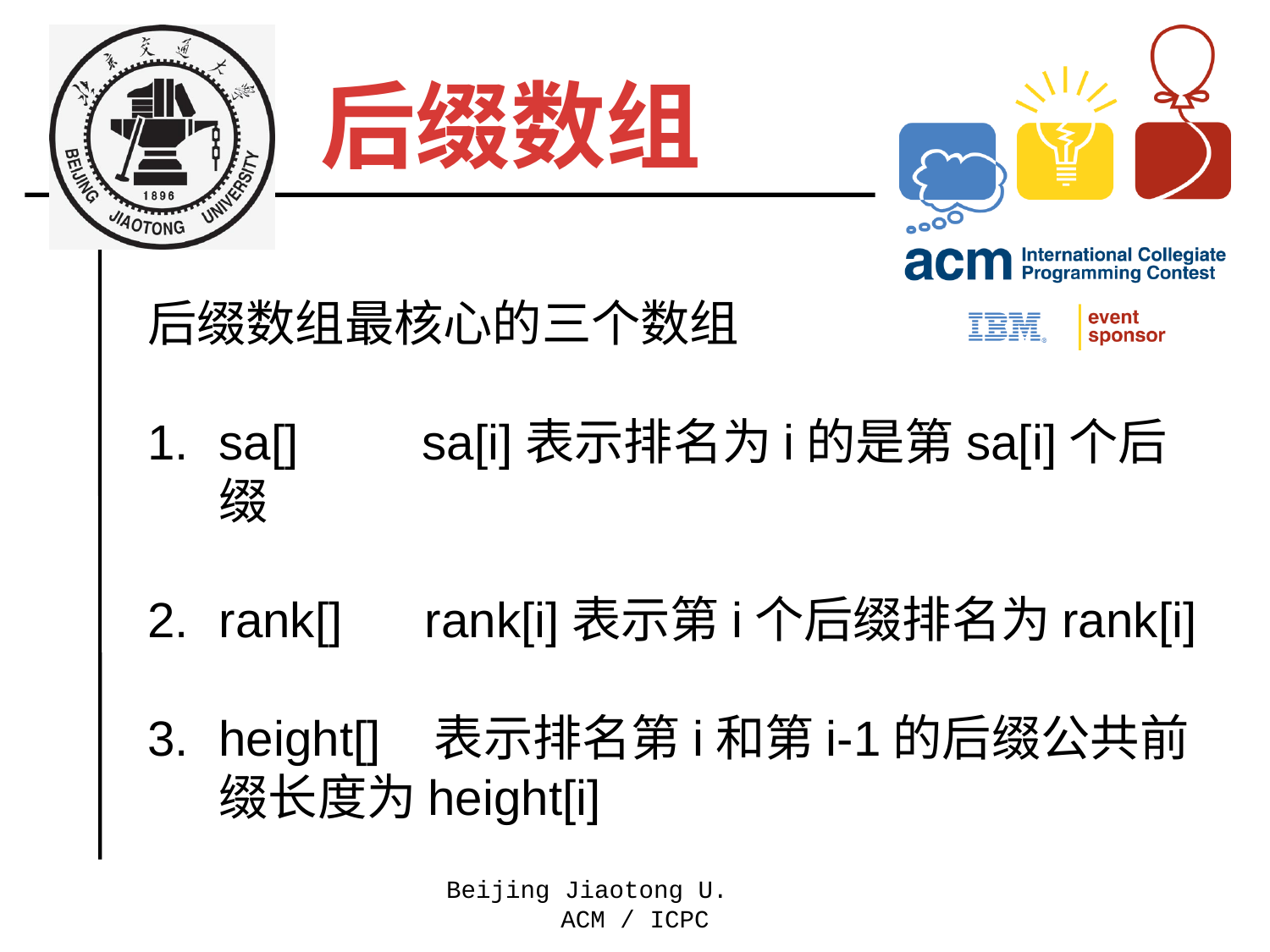

后缀数组
后缀数组最核心的三个数组

sa[]         sa[i]表示排名为i的是第sa[i]个后缀

rank[]      rank[i]表示第i个后缀排名为rank[i]

height[]   表示排名第i和第i-1的后缀公共前缀长度为height[i]